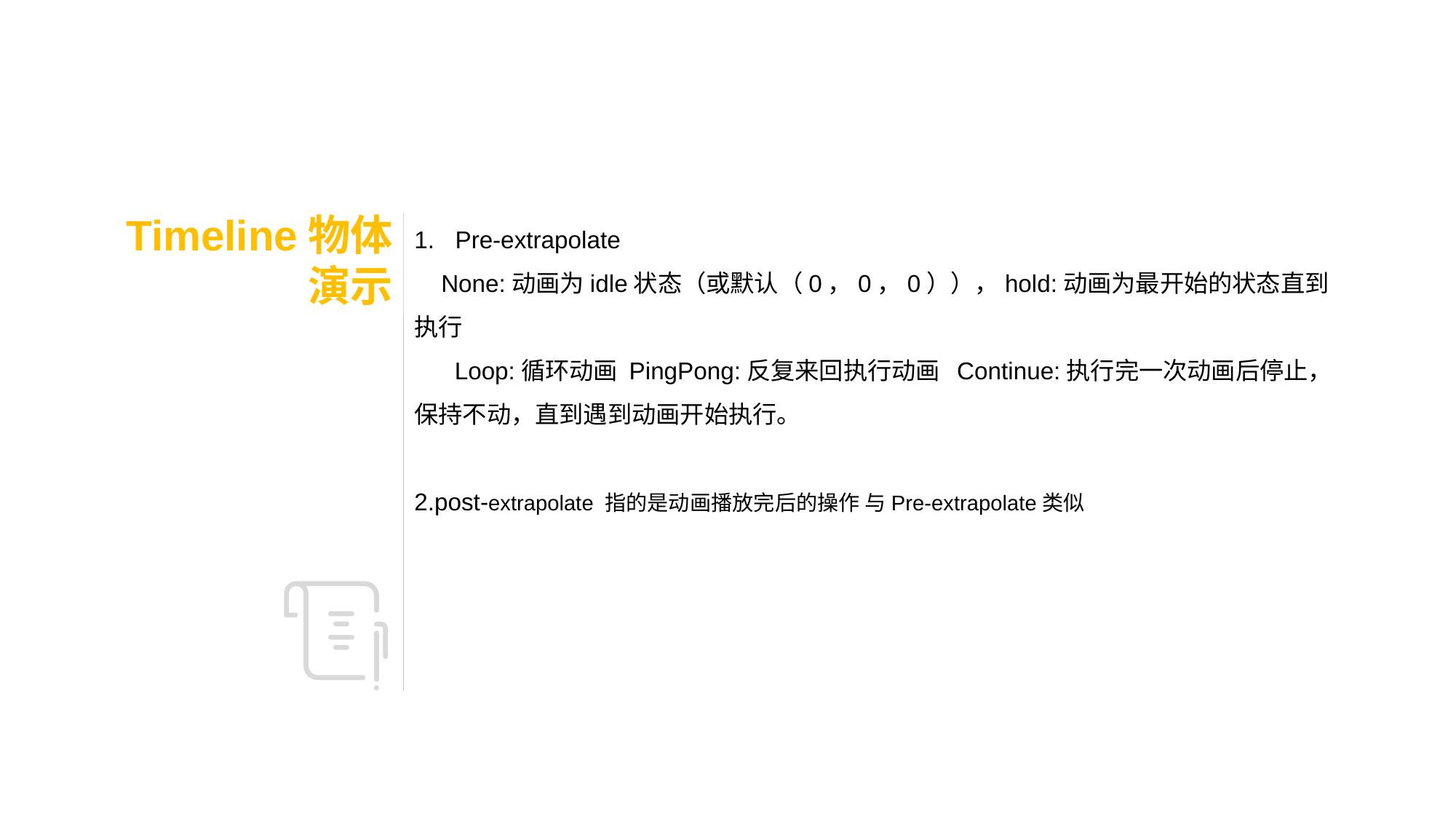

Timeline物体演示
Pre-extrapolate
    None:动画为idle状态（或默认（0，0，0）），hold:动画为最开始的状态直到执行
      Loop:循环动画 PingPong:反复来回执行动画  Continue:执行完一次动画后停止，保持不动，直到遇到动画开始执行。

2.post-extrapolate 指的是动画播放完后的操作 与Pre-extrapolate类似